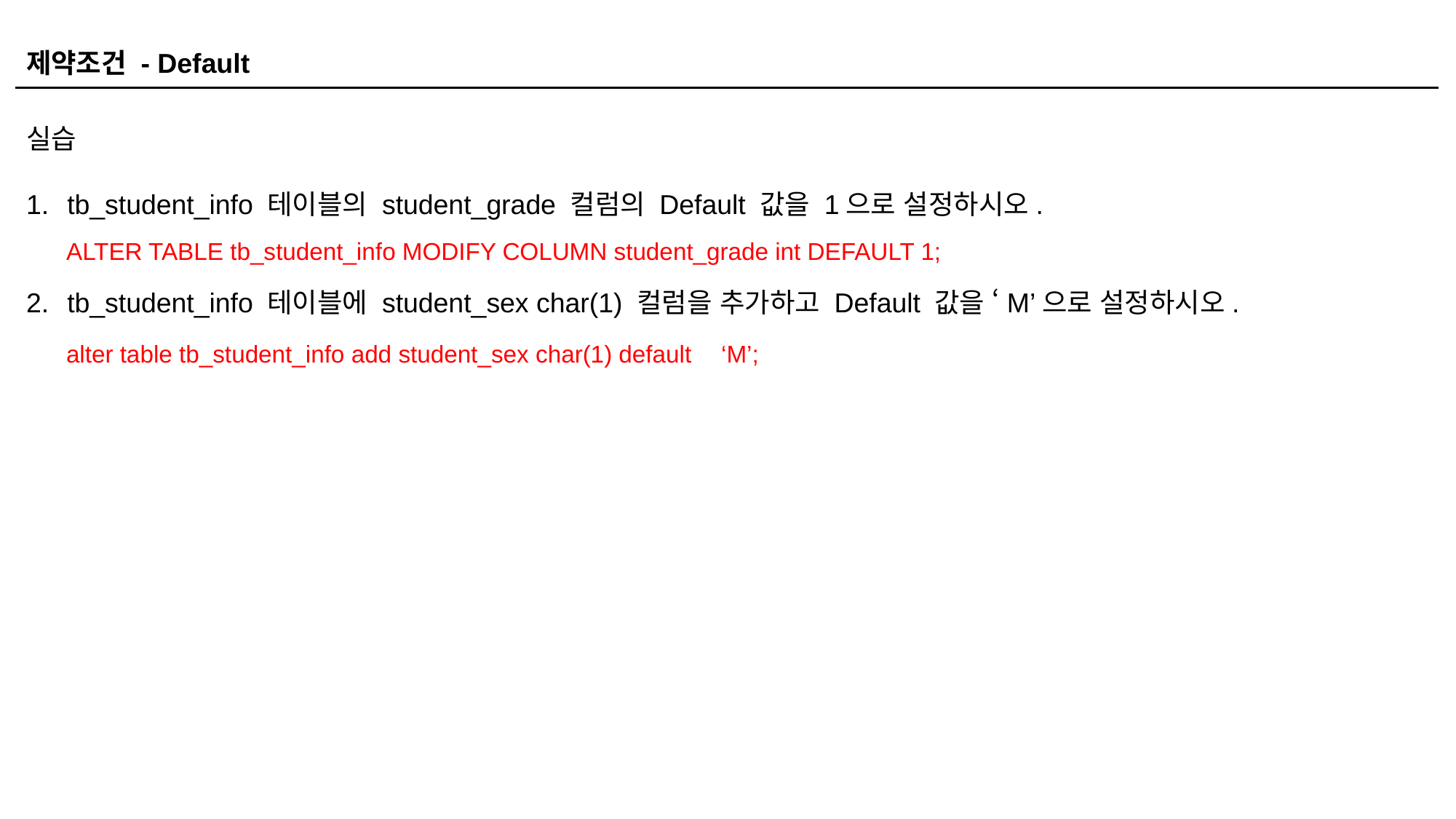

제약조건 - Default
실습

tb_student_info 테이블의 student_grade 컬럼의 Default 값을 1으로 설정하시오.

tb_student_info 테이블에 student_sex char(1) 컬럼을 추가하고 Default 값을 ‘M’으로 설정하시오.
ALTER TABLE tb_student_info MODIFY COLUMN student_grade int DEFAULT 1;
alter table tb_student_info add student_sex char(1) default 	‘M’;